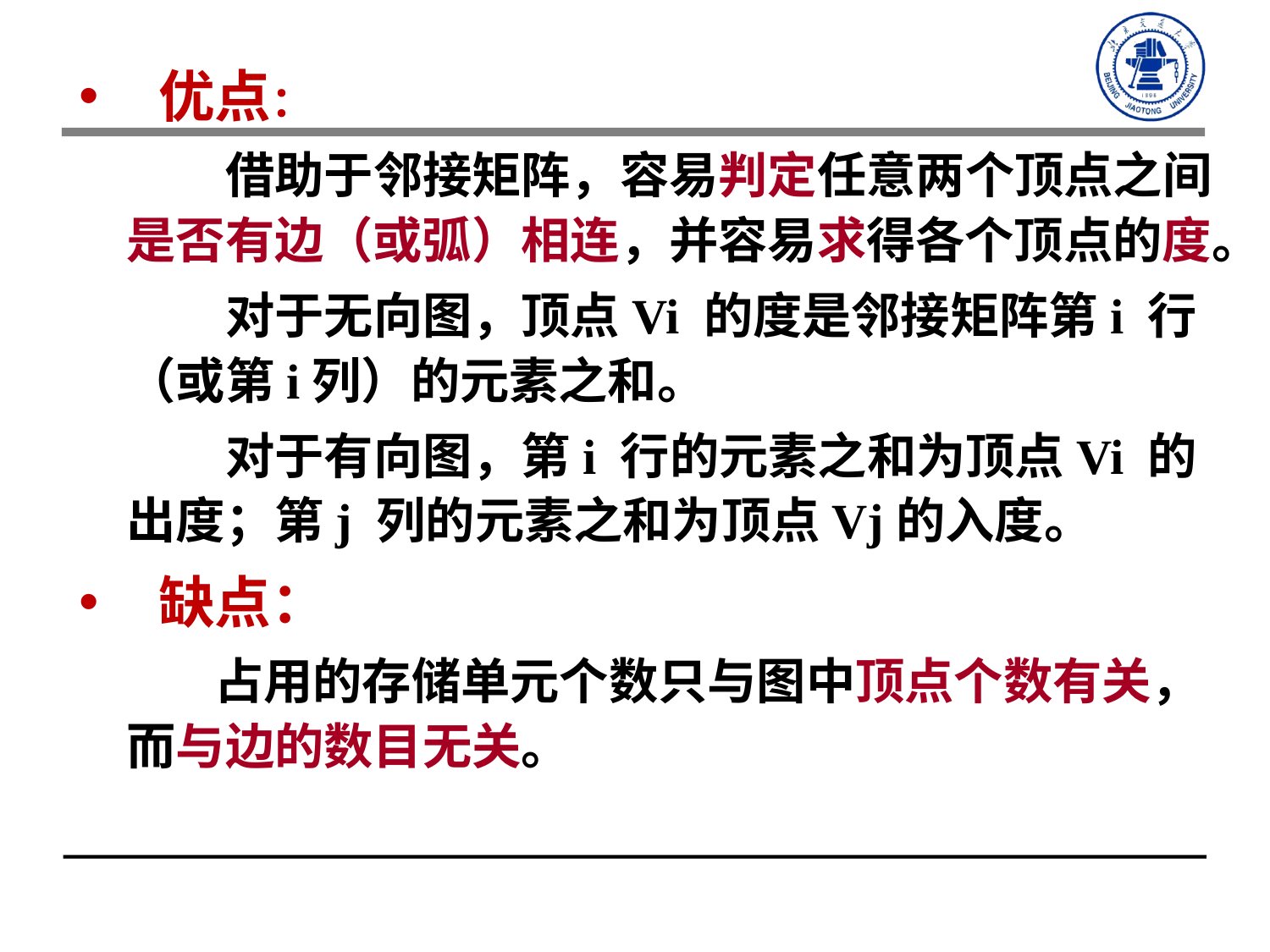

优点：
            借助于邻接矩阵，容易判定任意两个顶点之间是否有边（或弧）相连，并容易求得各个顶点的度。
            对于无向图，顶点Vi 的度是邻接矩阵第i 行（或第i列）的元素之和。
            对于有向图，第i 行的元素之和为顶点Vi 的出度；第j 列的元素之和为顶点Vj的入度。
缺点：
           占用的存储单元个数只与图中顶点个数有关，而与边的数目无关。